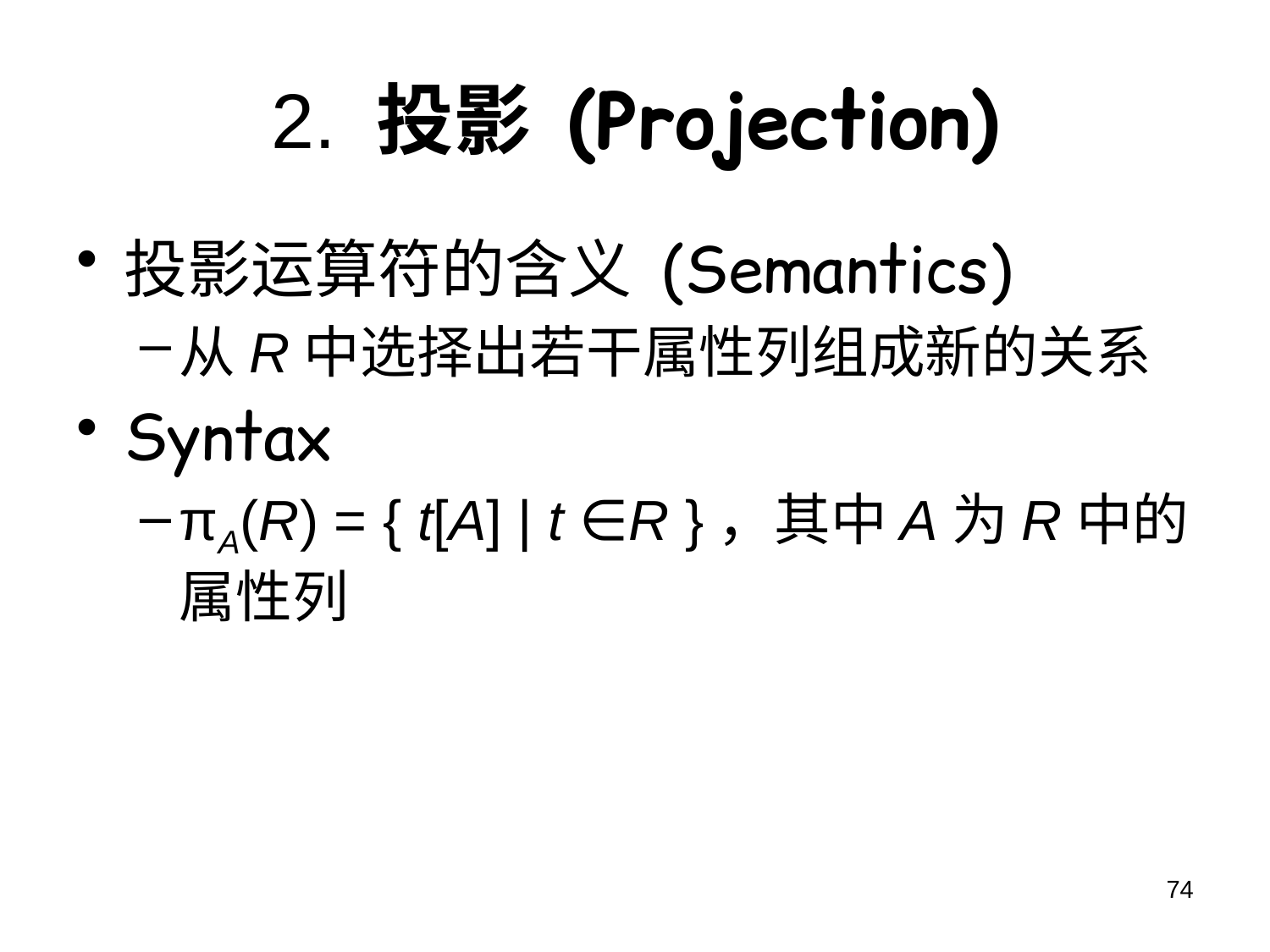

# 2. 投影 (Projection)
投影运算符的含义 (Semantics)
从R中选择出若干属性列组成新的关系
Syntax
πA(R) = { t[A] | t ∈R }，其中A为R中的属性列

74